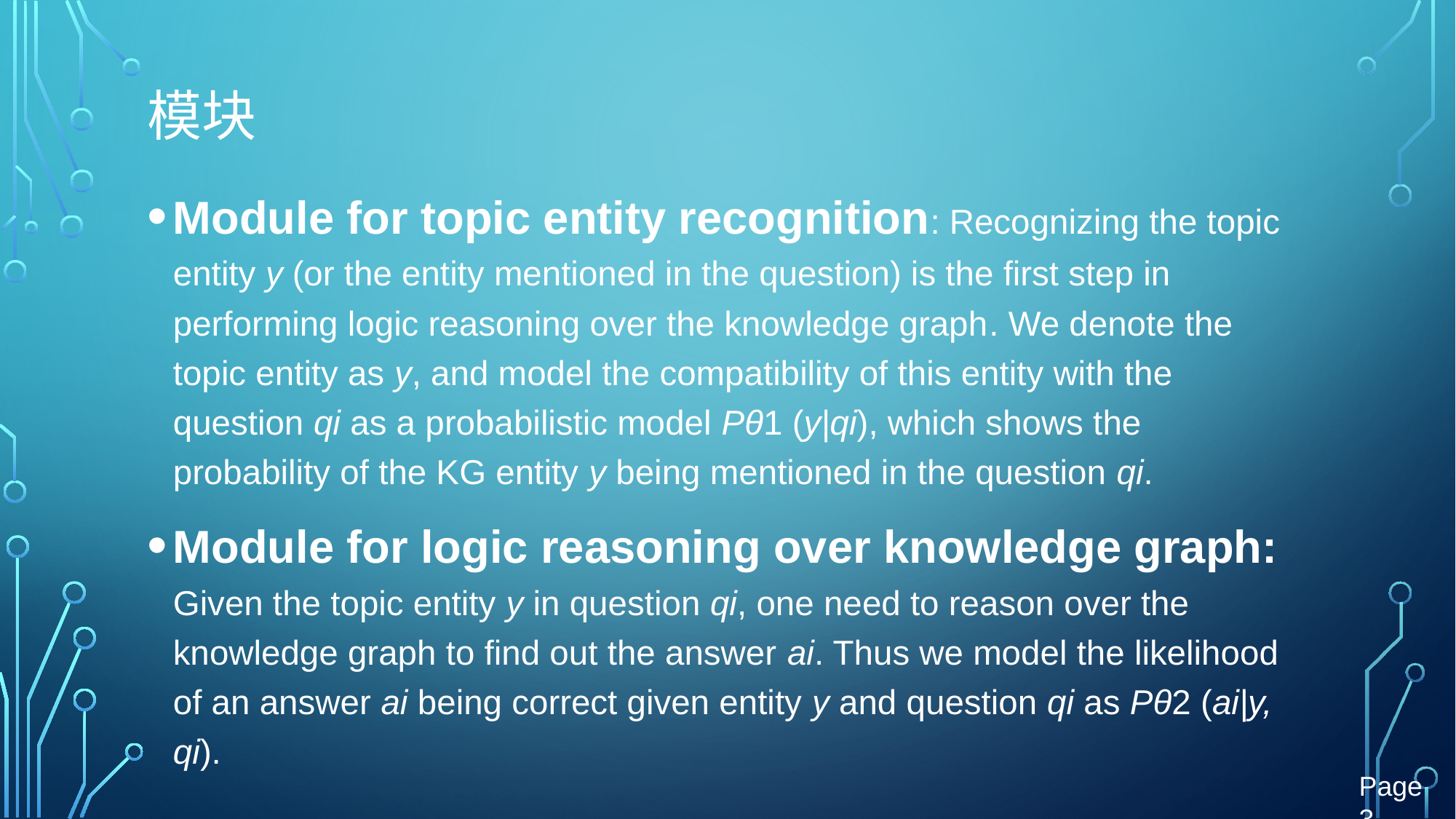

# 模块
Module for topic entity recognition: Recognizing the topic entity y (or the entity mentioned in the question) is the first step in performing logic reasoning over the knowledge graph. We denote the topic entity as y, and model the compatibility of this entity with the question qi as a probabilistic model Pθ1 (y|qi), which shows the probability of the KG entity y being mentioned in the question qi.
Module for logic reasoning over knowledge graph: Given the topic entity y in question qi, one need to reason over the knowledge graph to find out the answer ai. Thus we model the likelihood of an answer ai being correct given entity y and question qi as Pθ2 (ai|y, qi).
Page 3